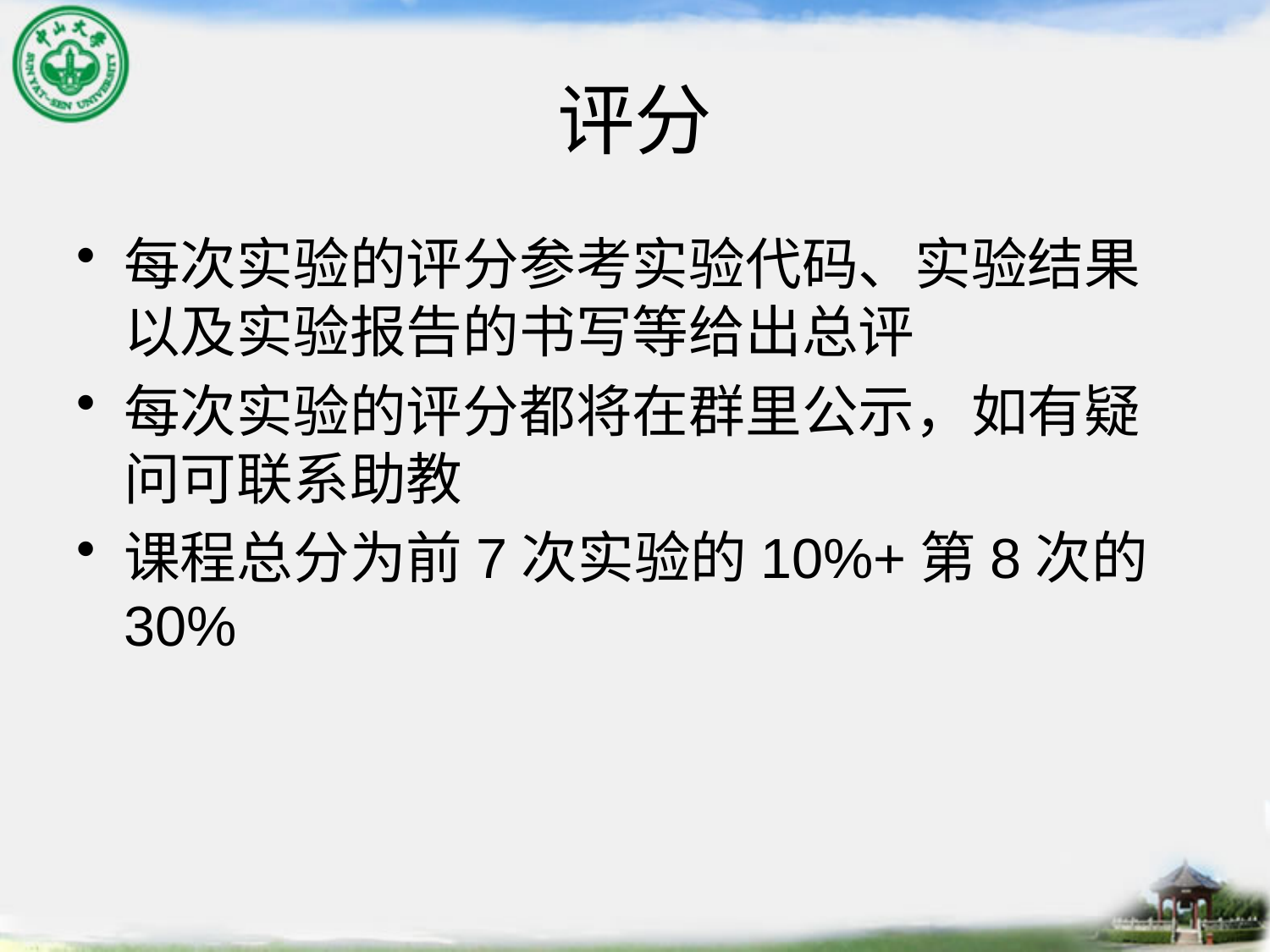

# 评分
每次实验的评分参考实验代码、实验结果以及实验报告的书写等给出总评
每次实验的评分都将在群里公示，如有疑问可联系助教
课程总分为前7次实验的10%+第8次的30%